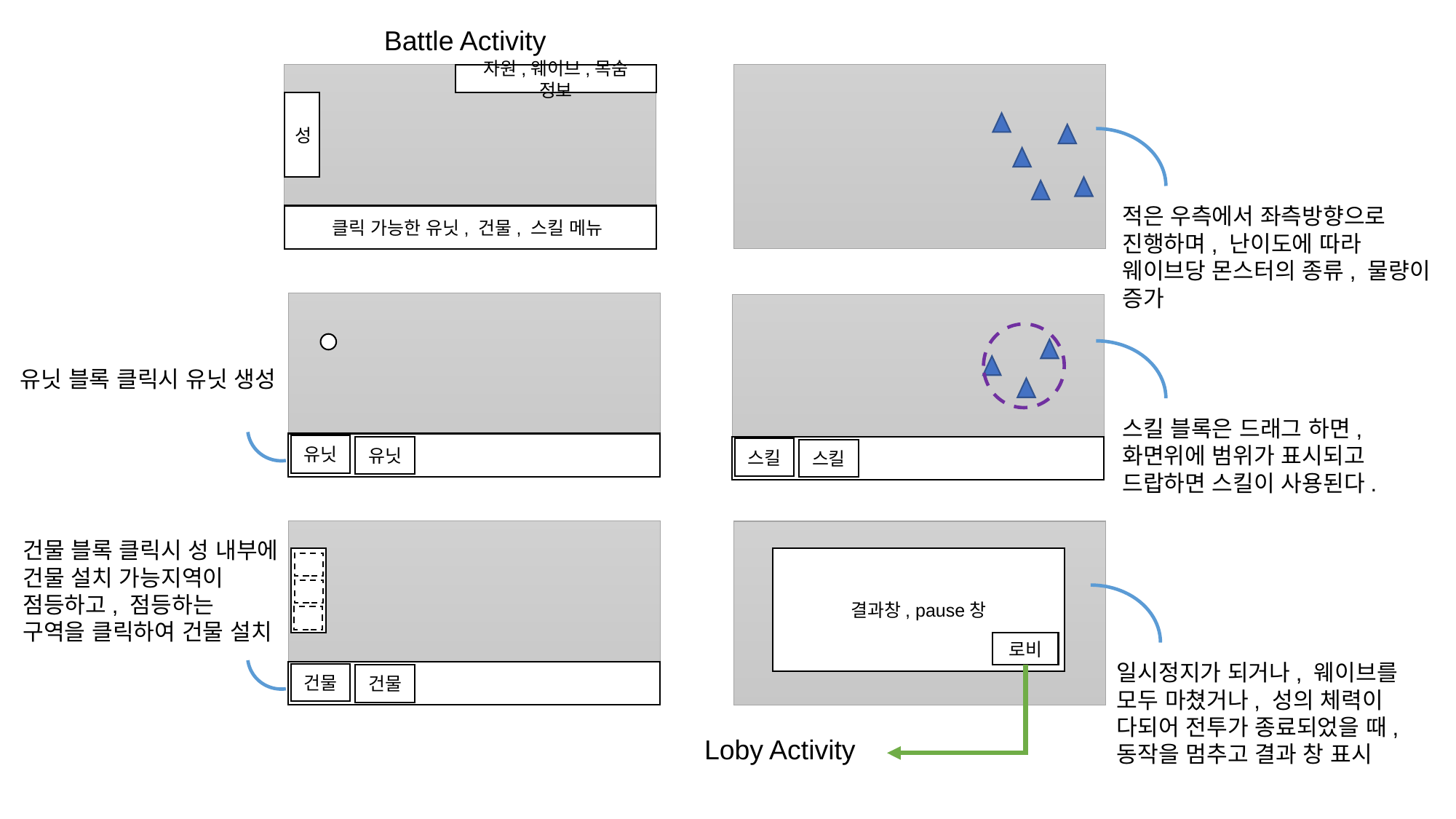

Battle Activity
자원,웨이브,목숨 정보

성

적은 우측에서 좌측방향으로 진행하며, 난이도에 따라 웨이브당 몬스터의 종류, 물량이 증가
클릭 가능한 유닛, 건물, 스킬 메뉴

유닛 블록 클릭시 유닛 생성

스킬 블록은 드래그 하면, 화면위에 범위가 표시되고 드랍하면 스킬이 사용된다.

유닛
유닛

스킬
스킬

건물 블록 클릭시 성 내부에 건물 설치 가능지역이 점등하고, 점등하는 구역을 클릭하여 건물 설치

결과창, pause창

로비
일시정지가 되거나, 웨이브를 모두 마쳤거나, 성의 체력이 다되어 전투가 종료되었을 때,   동작을 멈추고 결과 창 표시

건물
건물
Loby Activity